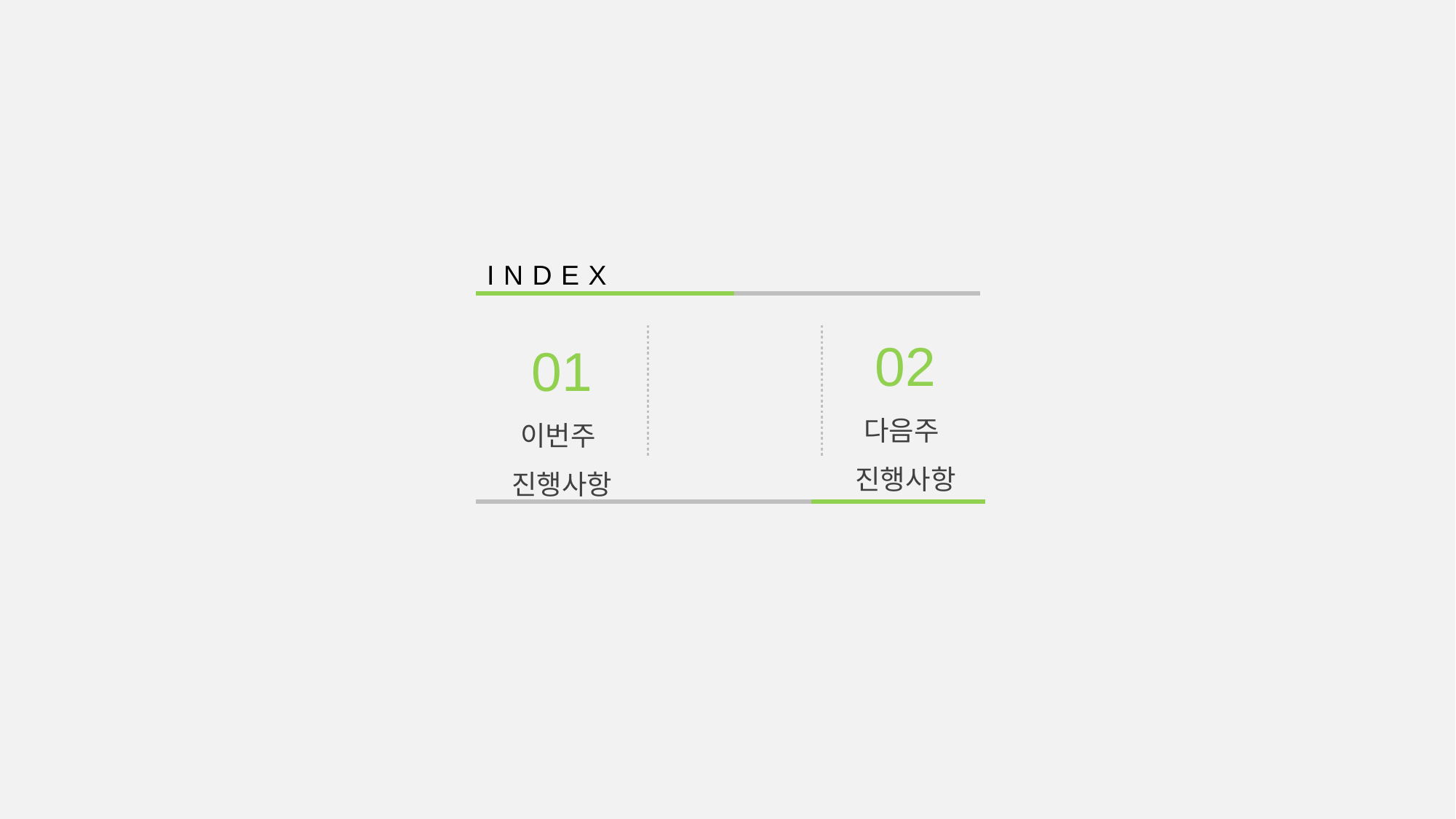

INDEX
02
다음주
진행사항
01
이번주
진행사항